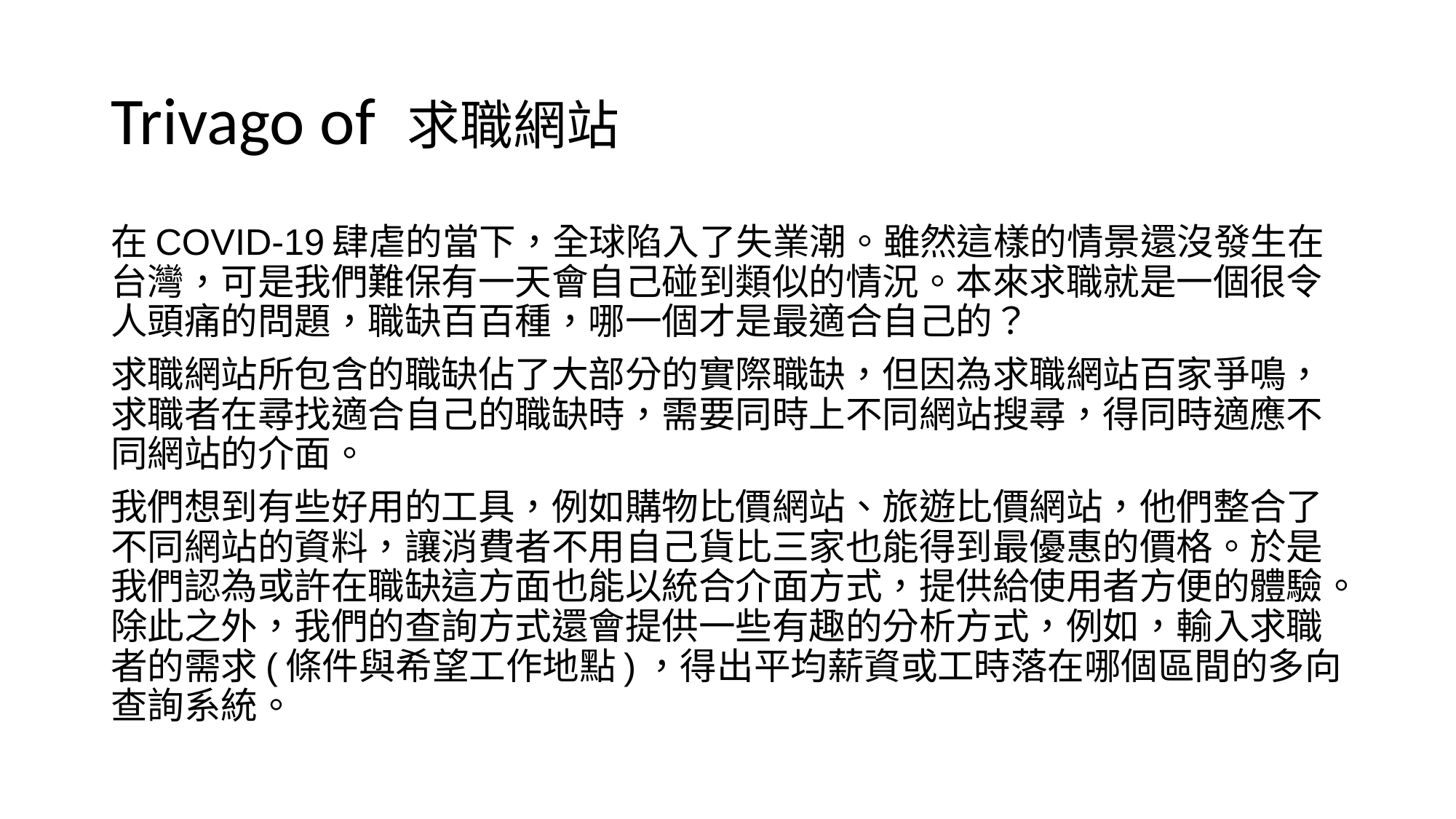

# Trivago of 求職網站
在COVID-19肆虐的當下，全球陷入了失業潮。雖然這樣的情景還沒發生在台灣，可是我們難保有一天會自己碰到類似的情況。本來求職就是一個很令人頭痛的問題，職缺百百種，哪一個才是最適合自己的？
求職網站所包含的職缺佔了大部分的實際職缺，但因為求職網站百家爭鳴，求職者在尋找適合自己的職缺時，需要同時上不同網站搜尋，得同時適應不同網站的介面。
我們想到有些好用的工具，例如購物比價網站、旅遊比價網站，他們整合了不同網站的資料，讓消費者不用自己貨比三家也能得到最優惠的價格。於是我們認為或許在職缺這方面也能以統合介面方式，提供給使用者方便的體驗。除此之外，我們的查詢方式還會提供一些有趣的分析方式，例如，輸入求職者的需求(條件與希望工作地點)，得出平均薪資或工時落在哪個區間的多向查詢系統。